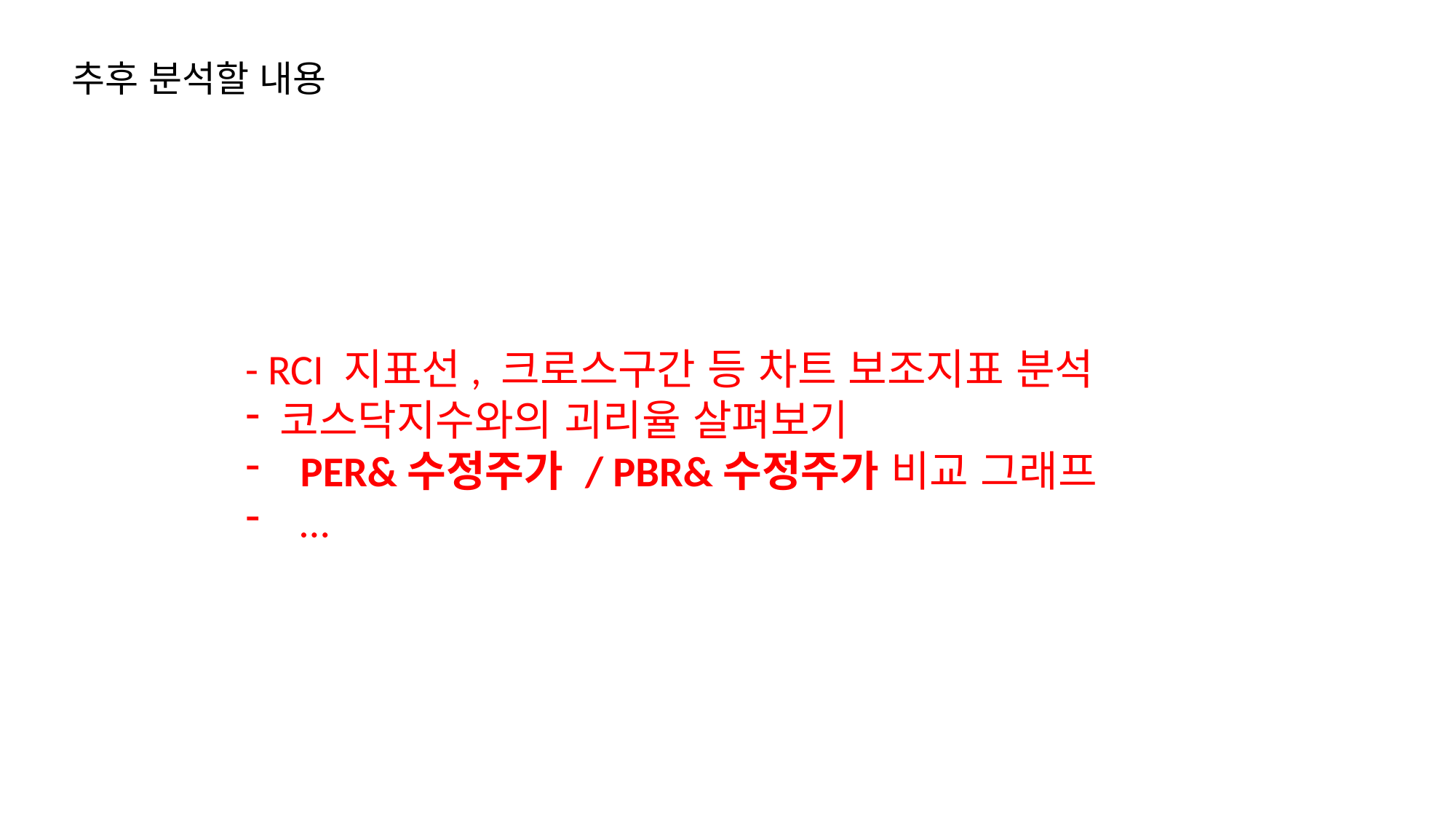

추후 분석할 내용
- RCI 지표선, 크로스구간 등 차트 보조지표 분석
코스닥지수와의 괴리율 살펴보기
PER&수정주가 / PBR&수정주가 비교 그래프
…